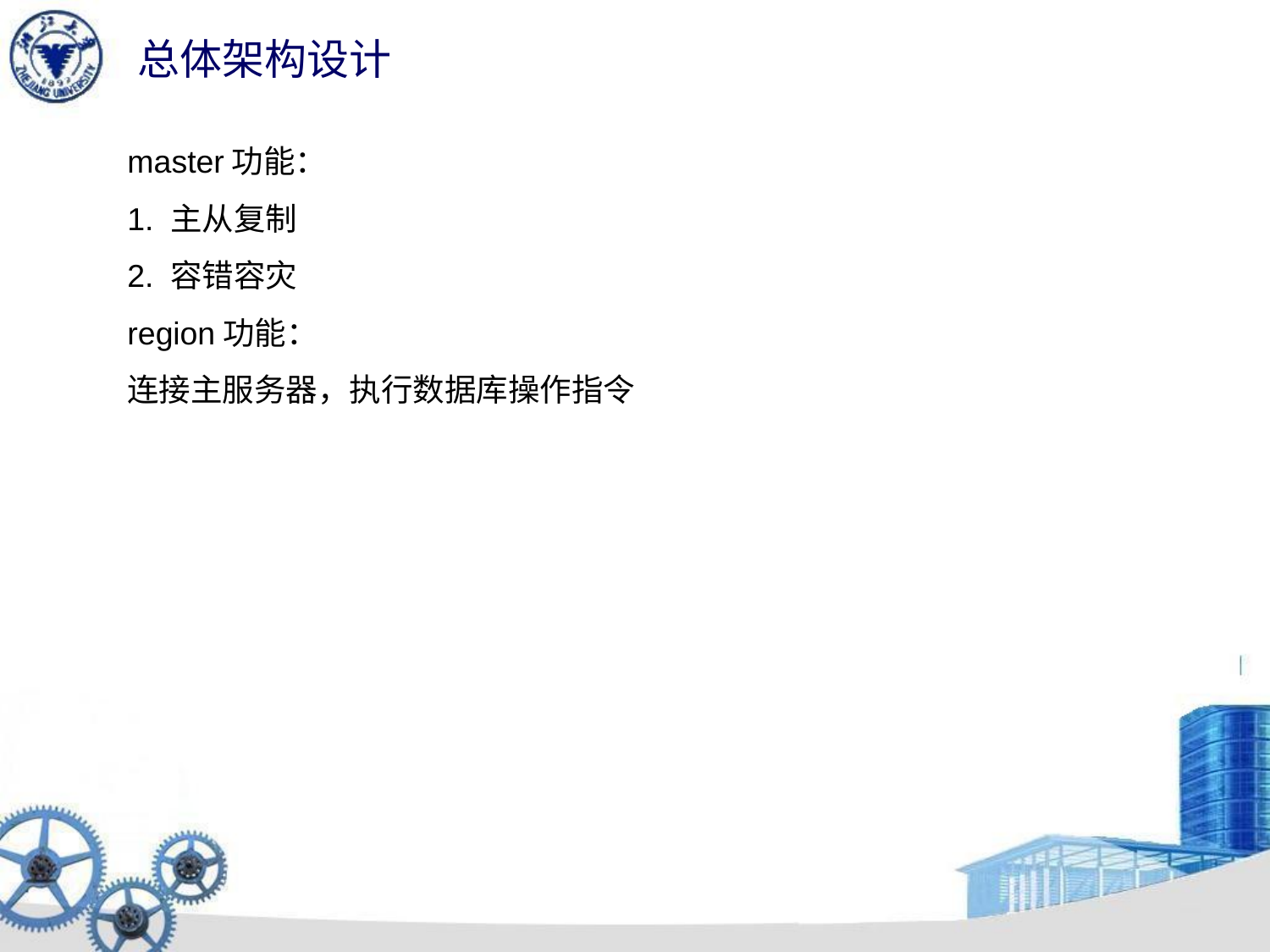

总体架构设计
master功能：
1. 主从复制
2. 容错容灾
region功能：
连接主服务器，执行数据库操作指令